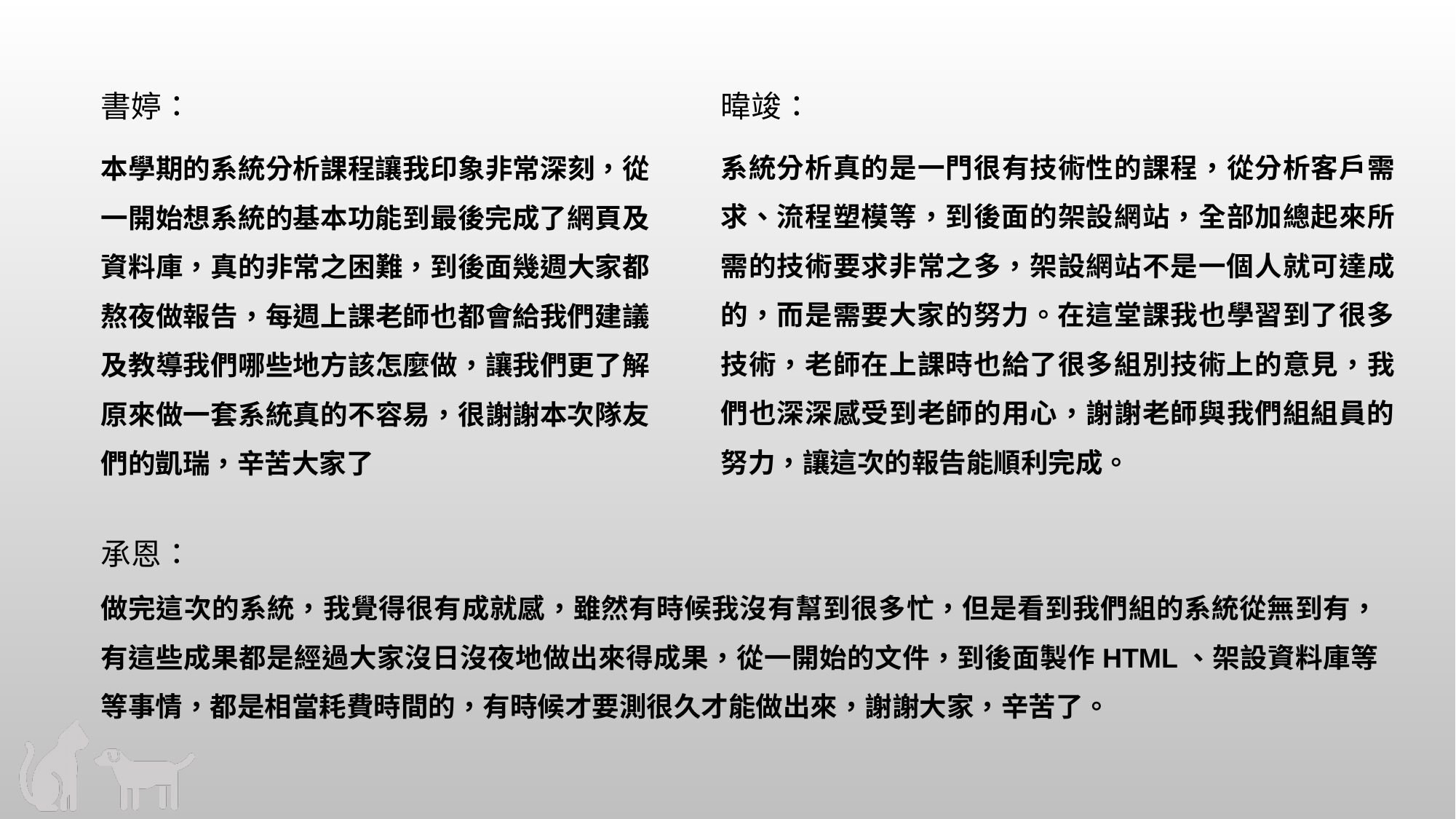

書婷：
暐竣：
系統分析真的是一門很有技術性的課程，從分析客戶需求、流程塑模等，到後面的架設網站，全部加總起來所需的技術要求非常之多，架設網站不是一個人就可達成的，而是需要大家的努力。在這堂課我也學習到了很多技術，老師在上課時也給了很多組別技術上的意見，我們也深深感受到老師的用心，謝謝老師與我們組組員的努力，讓這次的報告能順利完成。
本學期的系統分析課程讓我印象非常深刻，從一開始想系統的基本功能到最後完成了網頁及資料庫，真的非常之困難，到後面幾週大家都熬夜做報告，每週上課老師也都會給我們建議及教導我們哪些地方該怎麼做，讓我們更了解原來做一套系統真的不容易，很謝謝本次隊友們的凱瑞，辛苦大家了
承恩：
做完這次的系統，我覺得很有成就感，雖然有時候我沒有幫到很多忙，但是看到我們組的系統從無到有，有這些成果都是經過大家沒日沒夜地做出來得成果，從一開始的文件，到後面製作HTML、架設資料庫等等事情，都是相當耗費時間的，有時候才要測很久才能做出來，謝謝大家，辛苦了。